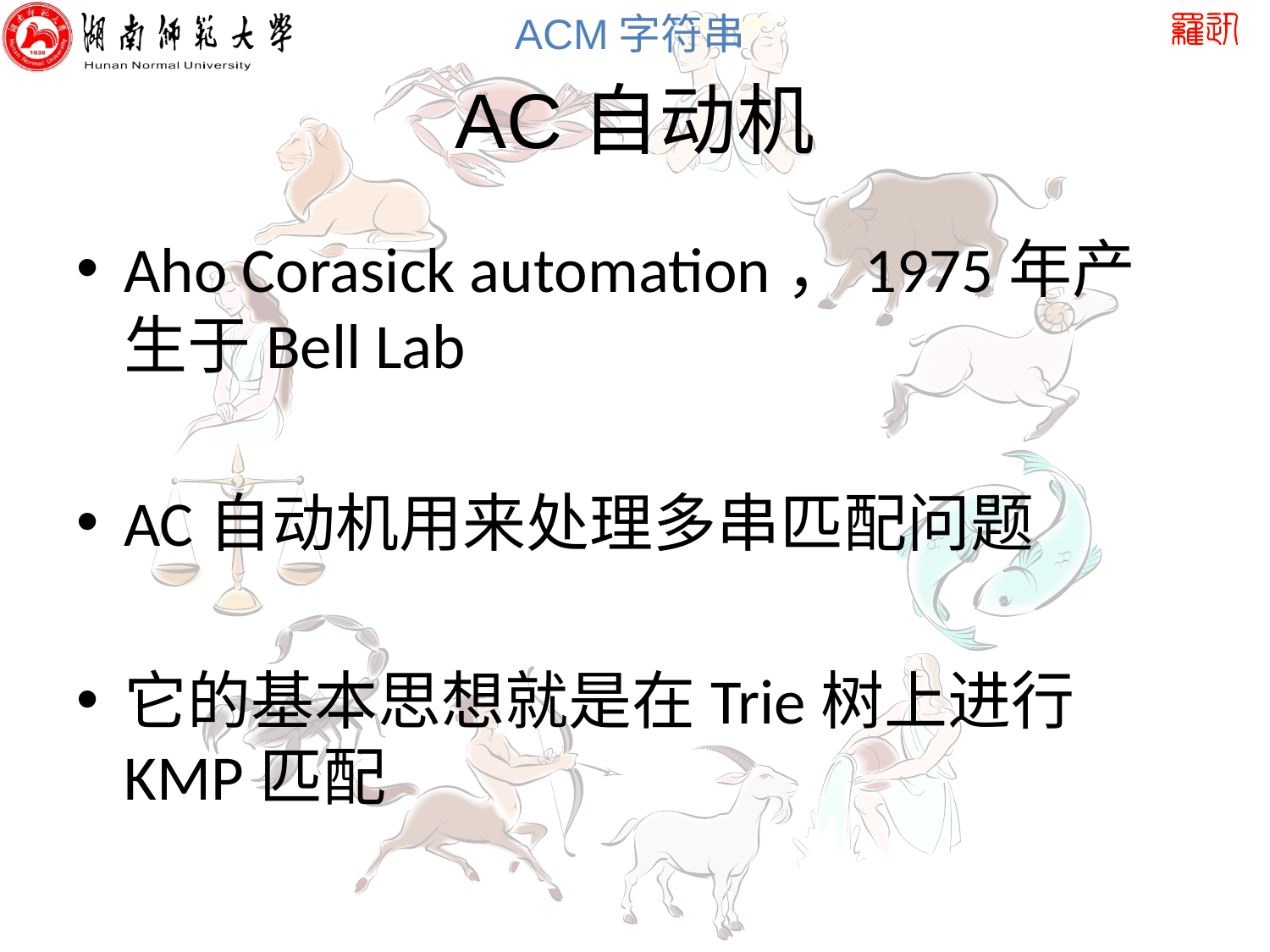

# AC自动机
Aho Corasick automation，1975年产生于Bell Lab

AC自动机用来处理多串匹配问题

它的基本思想就是在Trie树上进行KMP匹配